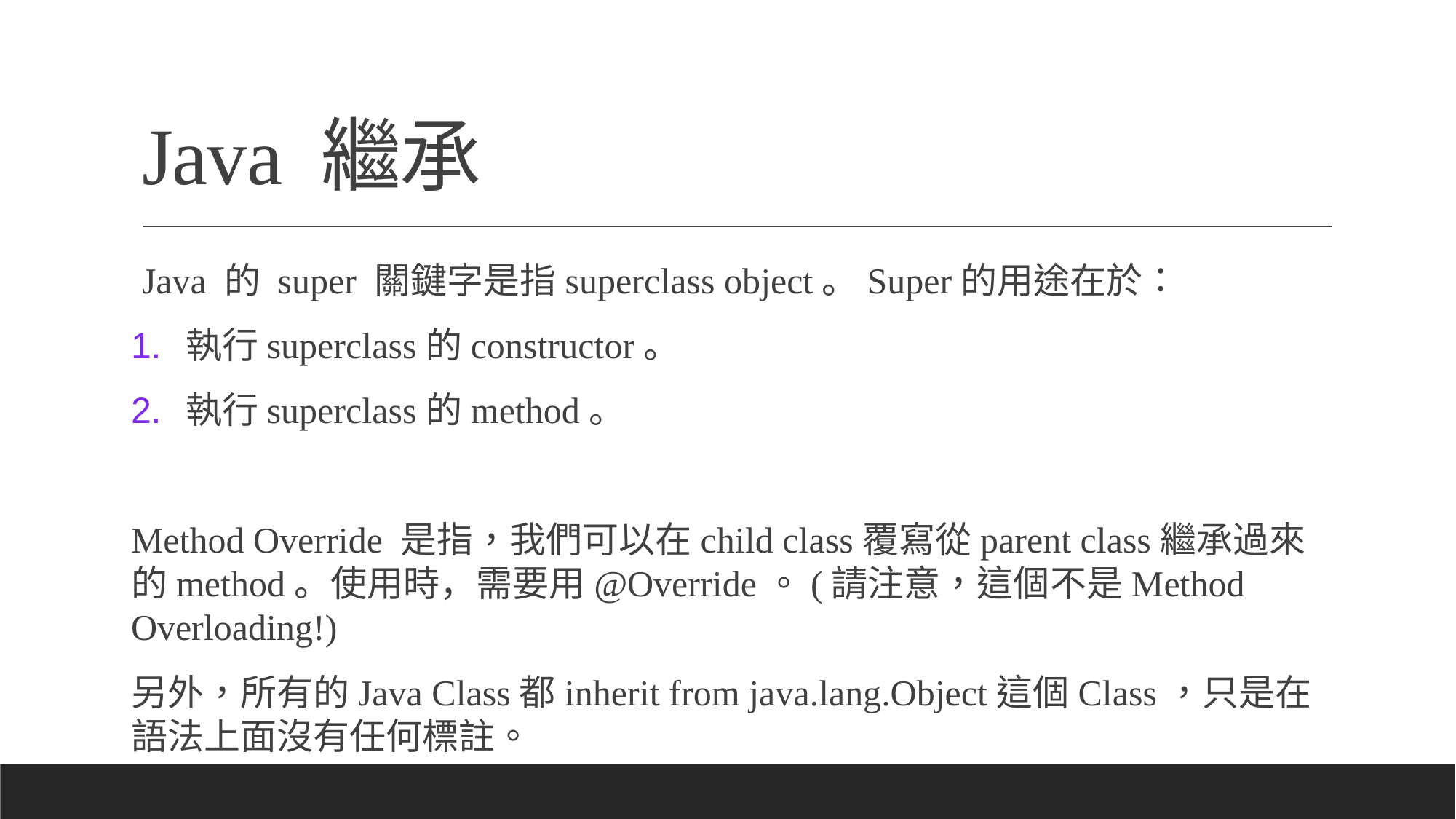

# Java 繼承
Java 的 super 關鍵字是指superclass object。Super的用途在於：
執行superclass的constructor。
執行superclass的method。

Method Override 是指，我們可以在child class覆寫從parent class繼承過來的method。使用時，需要用@Override。(請注意，這個不是Method Overloading!)
另外，所有的Java Class都inherit from java.lang.Object這個Class，只是在語法上面沒有任何標註。